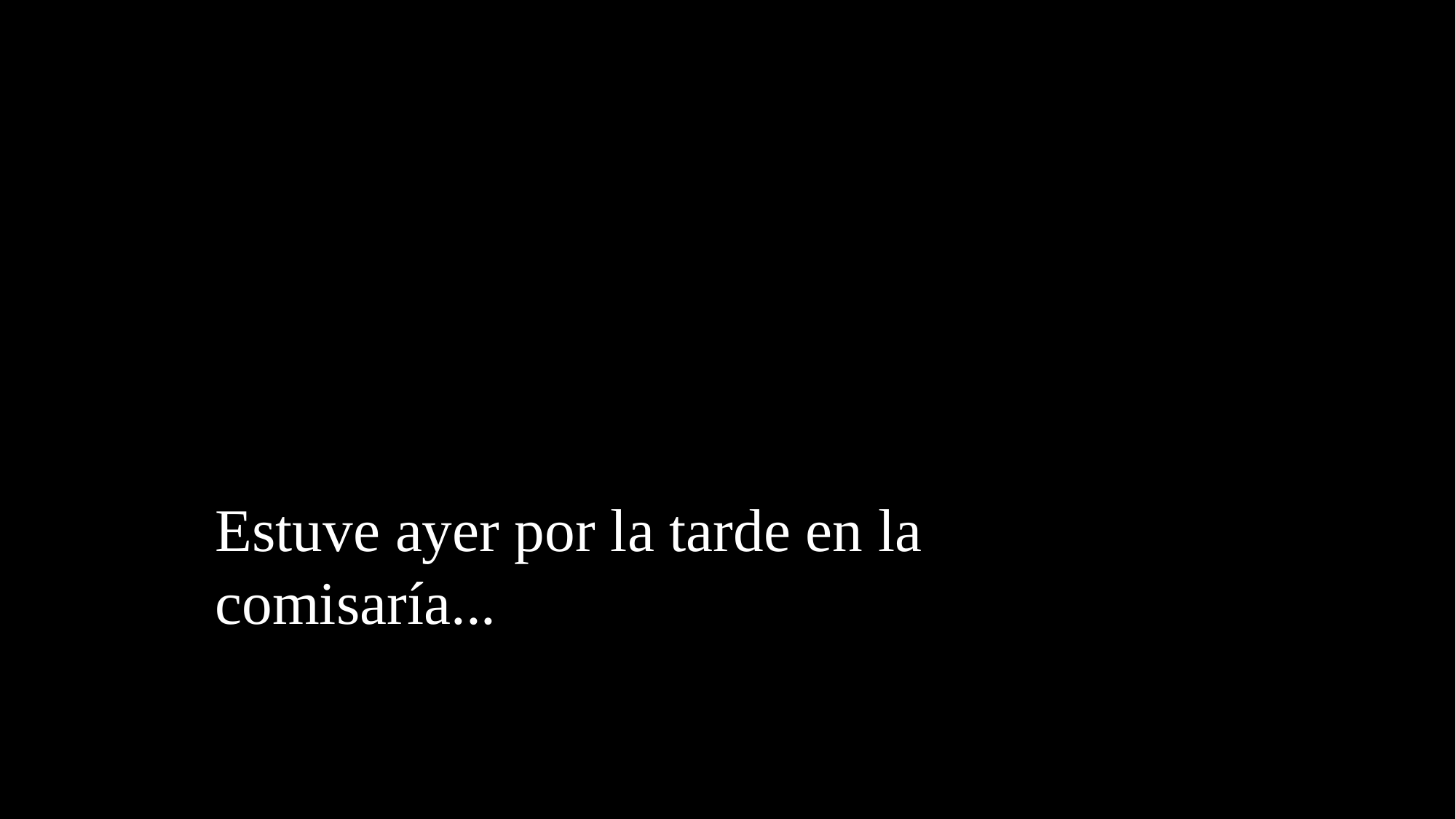

Estuve ayer por la tarde en la comisaría...

マルガリータ: 昨日の午後、警察署に行きました